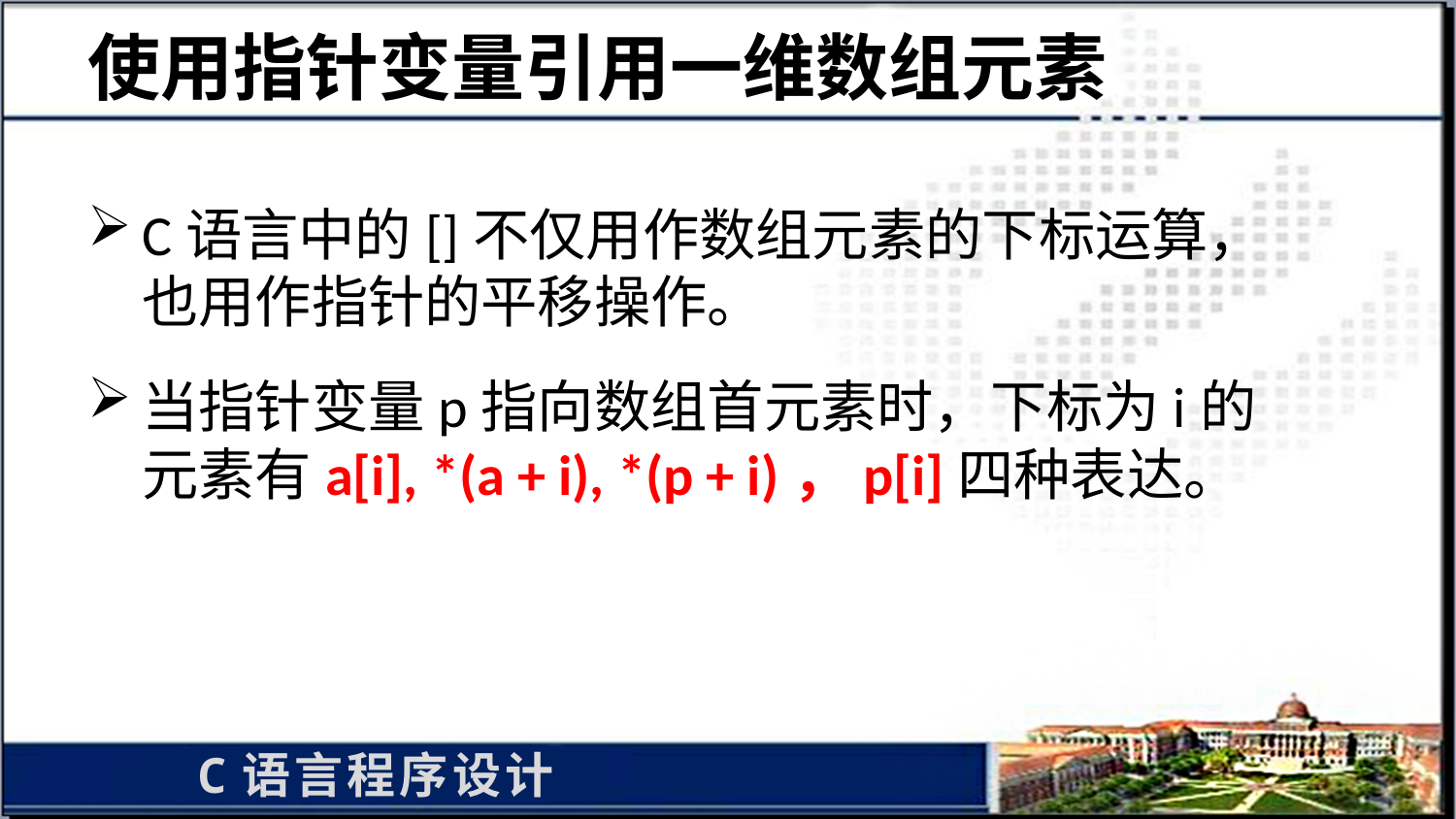

# 使用指针变量引用一维数组元素
C语言中的[]不仅用作数组元素的下标运算，也用作指针的平移操作。
当指针变量p指向数组首元素时，下标为i的元素有a[i], *(a + i), *(p + i)，p[i]四种表达。